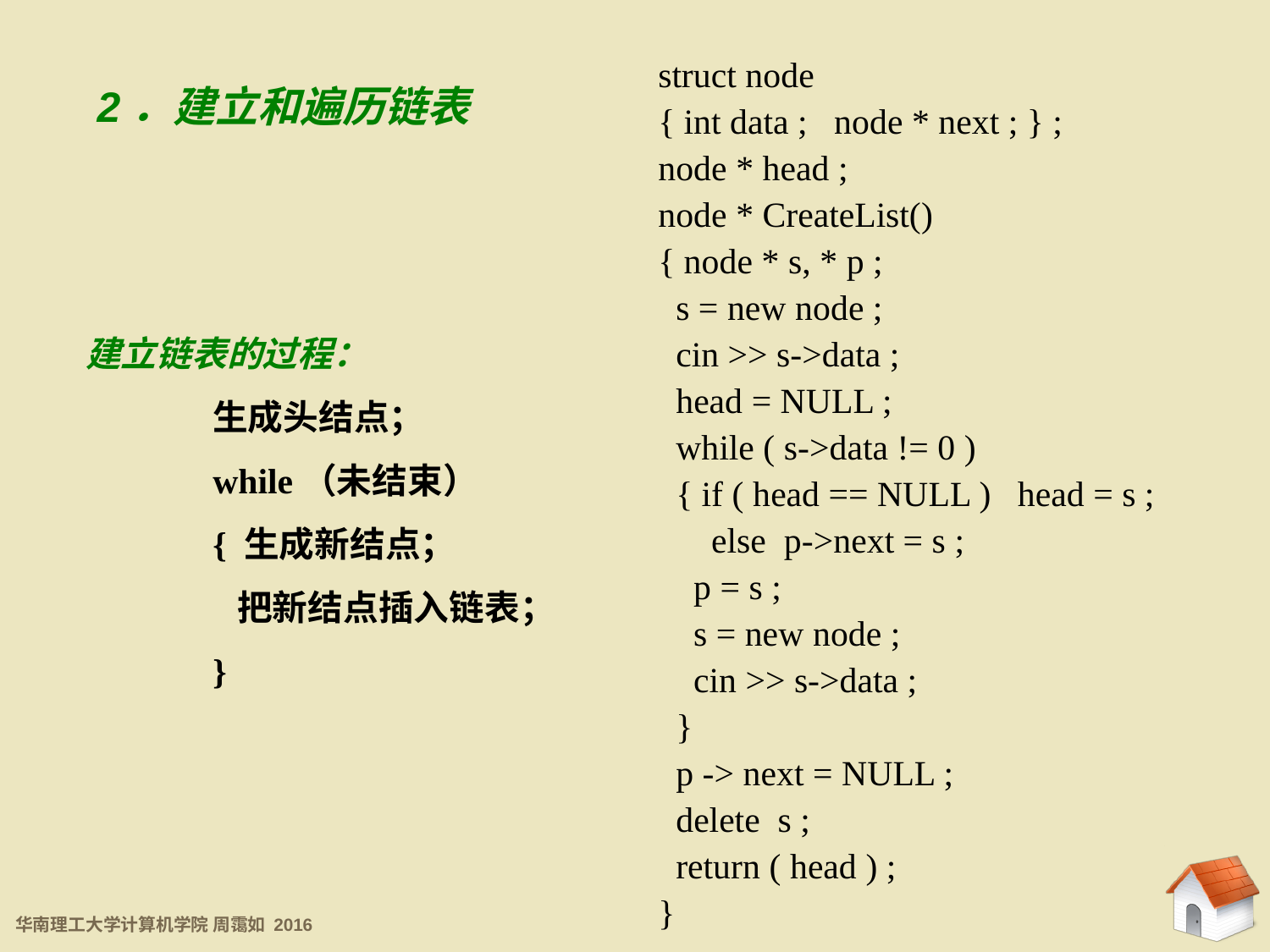

5.3 链表
struct node
{ int data ;   node * next ; } ;
node * head ;
node * CreateList()
{ node * s, * p ;
  s = new node ;
  cin >> s->data ;
  head = NULL ;
  while ( s->data != 0 )
  { if ( head == NULL )   head = s ;
      else  p->next = s ;
    p = s ;
    s = new node ;
    cin >> s->data ;
  }
  p -> next = NULL ;
  delete  s ;
  return ( head ) ;
}
2．建立和遍历链表
建立链表的过程：
	生成头结点；
	while（未结束）
	{ 生成新结点；
	  把新结点插入链表；
	}